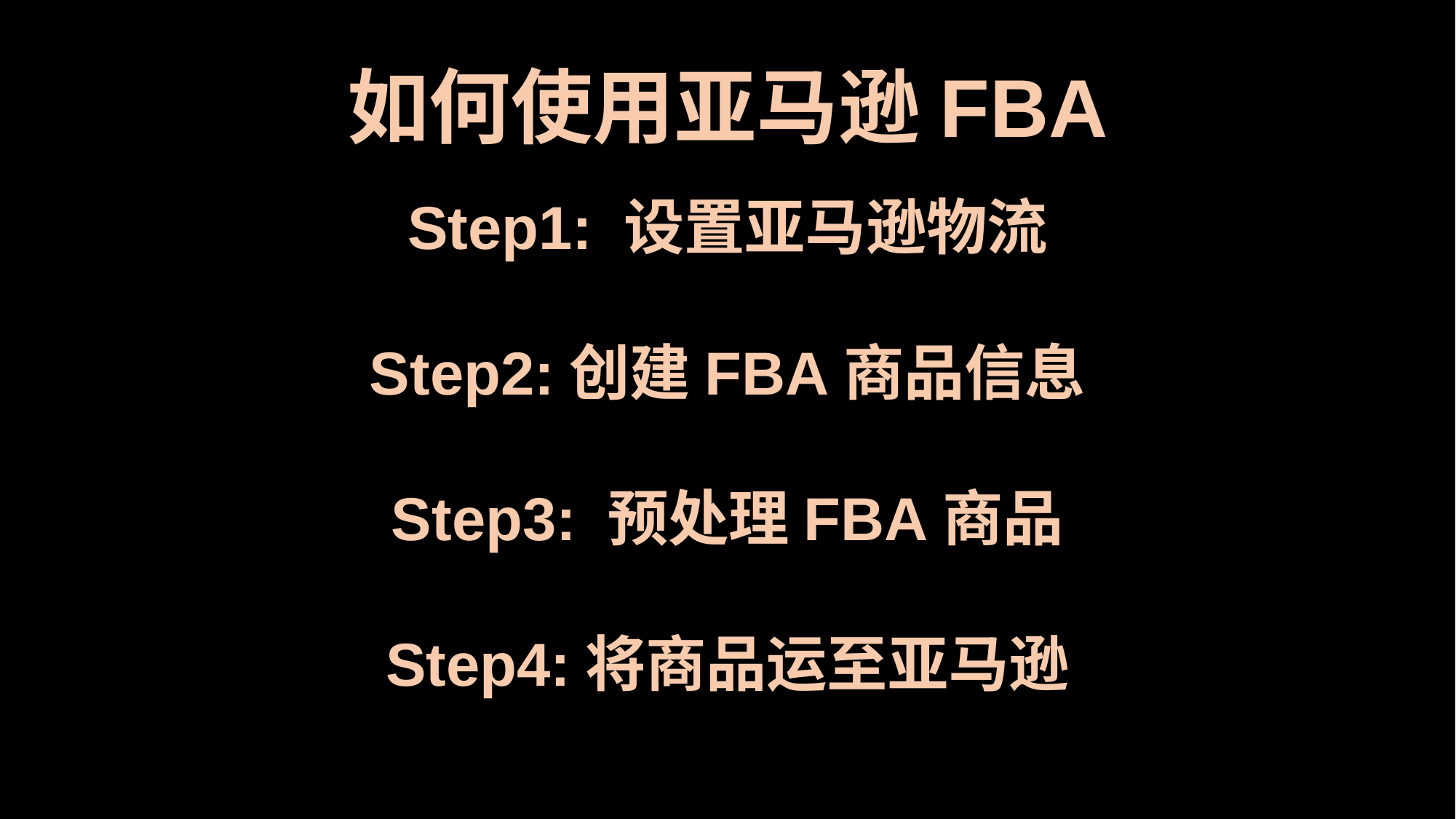

如何使用亚马逊FBA
Step1: 设置亚马逊物流

Step2:创建FBA商品信息

Step3: 预处理FBA商品

Step4:将商品运至亚马逊